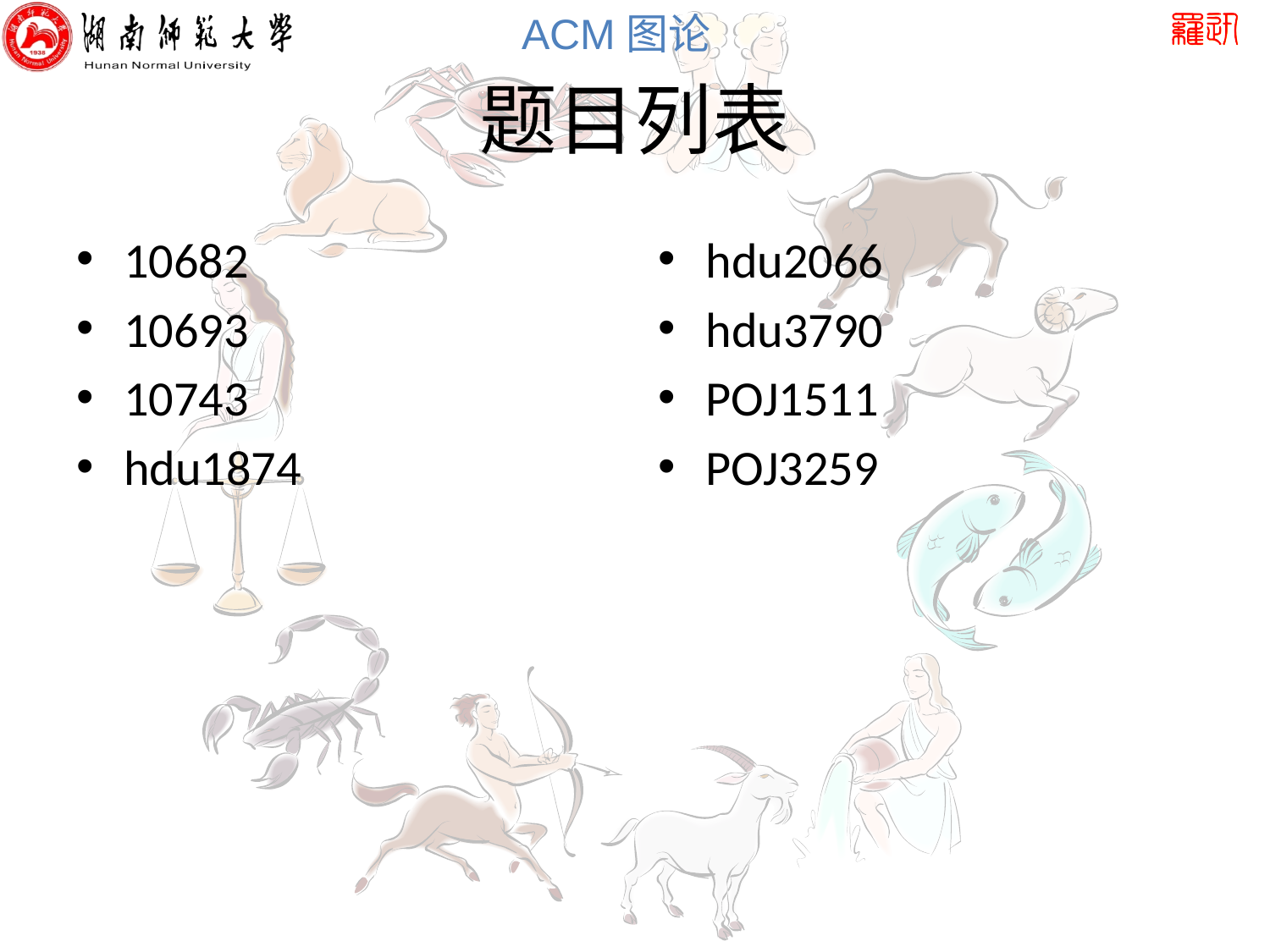

# 题目列表
10682
10693
10743
hdu1874
hdu2066
hdu3790
POJ1511
POJ3259